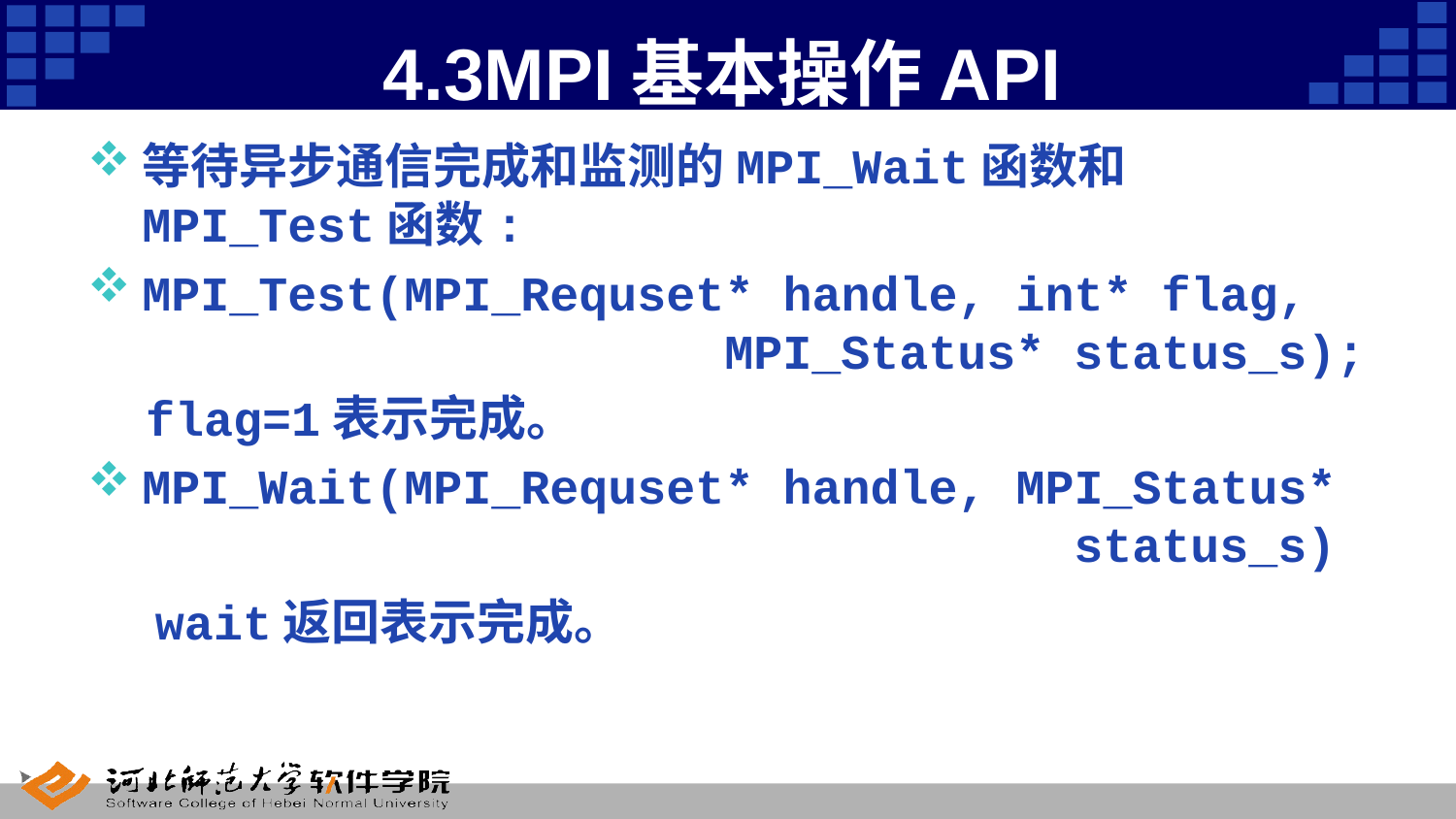

# 4.3MPI基本操作API
等待异步通信完成和监测的MPI_Wait函数和MPI_Test函数:
MPI_Test(MPI_Requset* handle, int* flag, 				MPI_Status* status_s);
  flag=1表示完成。
MPI_Wait(MPI_Requset* handle, MPI_Status* 						  status_s)
  wait返回表示完成。